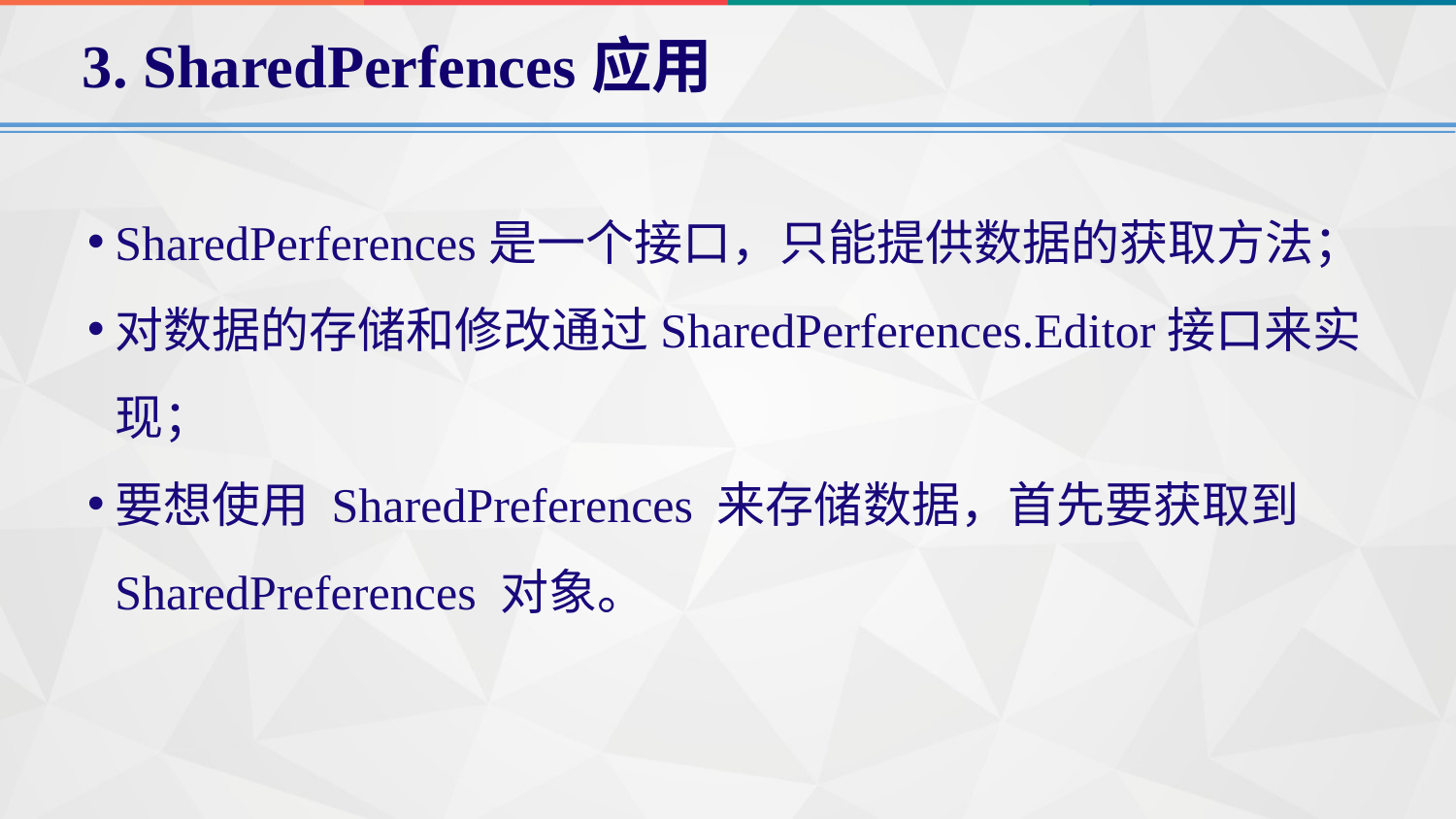

3. SharedPerfences应用
SharedPerferences是一个接口，只能提供数据的获取方法；
对数据的存储和修改通过SharedPerferences.Editor接口来实现；
要想使用 SharedPreferences 来存储数据，首先要获取到 SharedPreferences 对象。